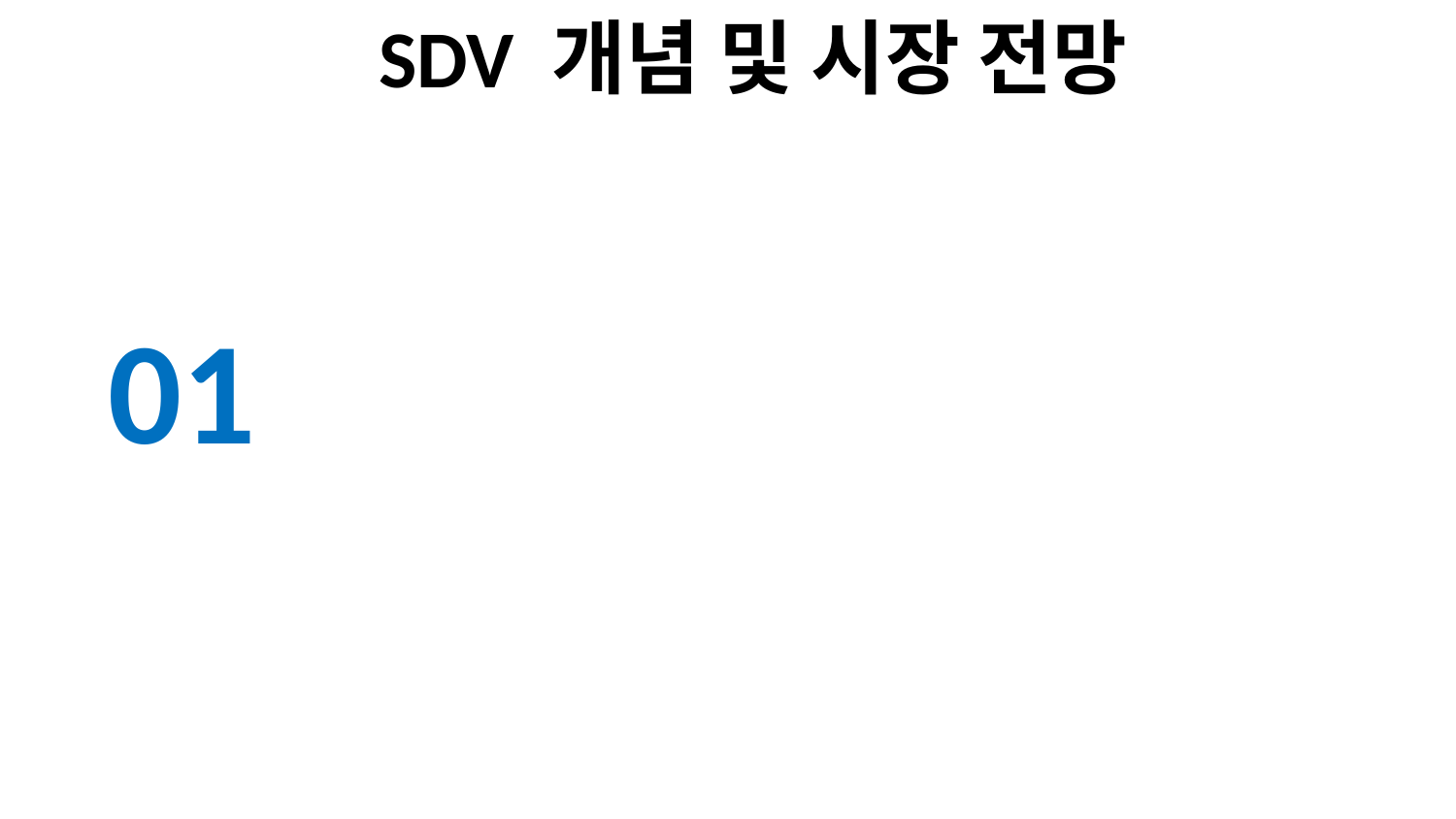

# SDV 개념 및 시장 전망
01